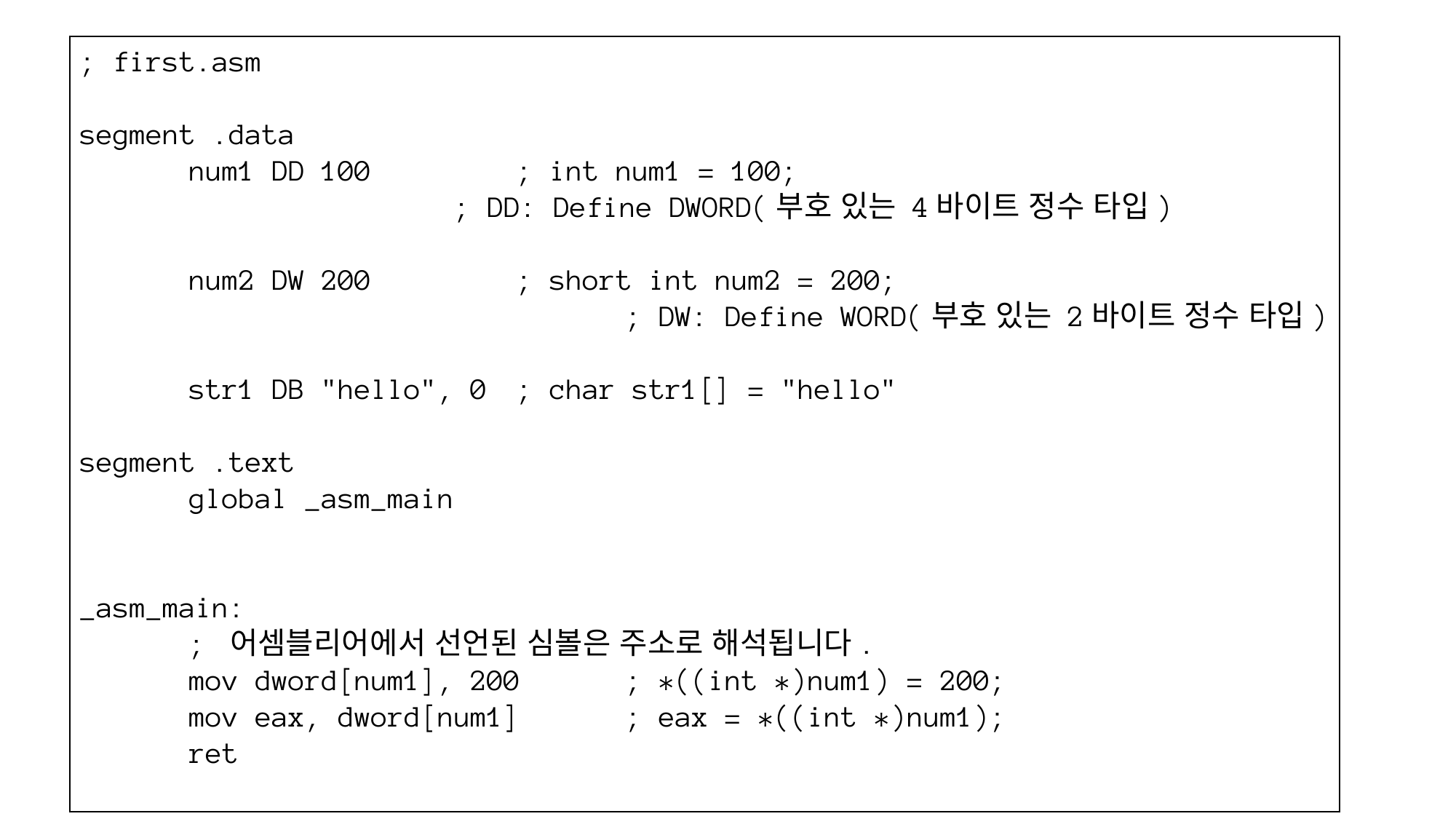

; first.asm

segment .data
	num1 DD 100		; int num1 = 100;
	                ; DD: Define DWORD(부호 있는 4바이트 정수 타입)

	num2 DW 200		; short int num2 = 200;
					; DW: Define WORD(부호 있는 2바이트 정수 타입)

	str1 DB "hello", 0	; char str1[] = "hello"

segment .text
	global _asm_main

_asm_main:
	; 어셈블리어에서 선언된 심볼은 주소로 해석됩니다.
	mov dword[num1], 200	; *((int *)num1) = 200;
	mov eax, dword[num1]	; eax = *((int *)num1);
	ret